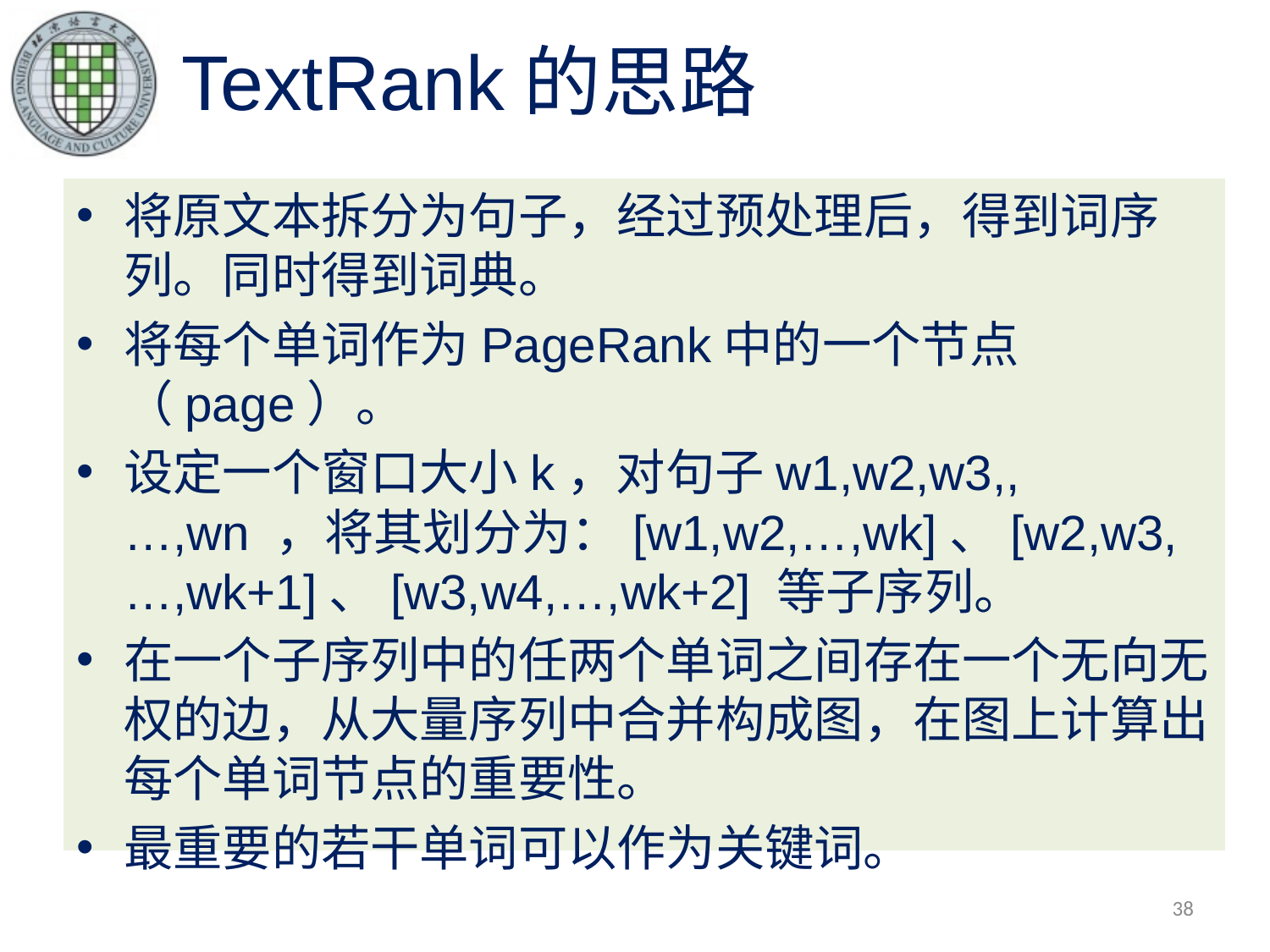

# TextRank的思路
将原文本拆分为句子，经过预处理后，得到词序列。同时得到词典。
将每个单词作为PageRank中的一个节点（page）。
设定一个窗口大小k，对句子w1,w2,w3,,…,wn ，将其划分为：[w1,w2,…,wk]、[w2,w3,…,wk+1]、[w3,w4,…,wk+2] 等子序列。
在一个子序列中的任两个单词之间存在一个无向无权的边，从大量序列中合并构成图，在图上计算出每个单词节点的重要性。
最重要的若干单词可以作为关键词。
38